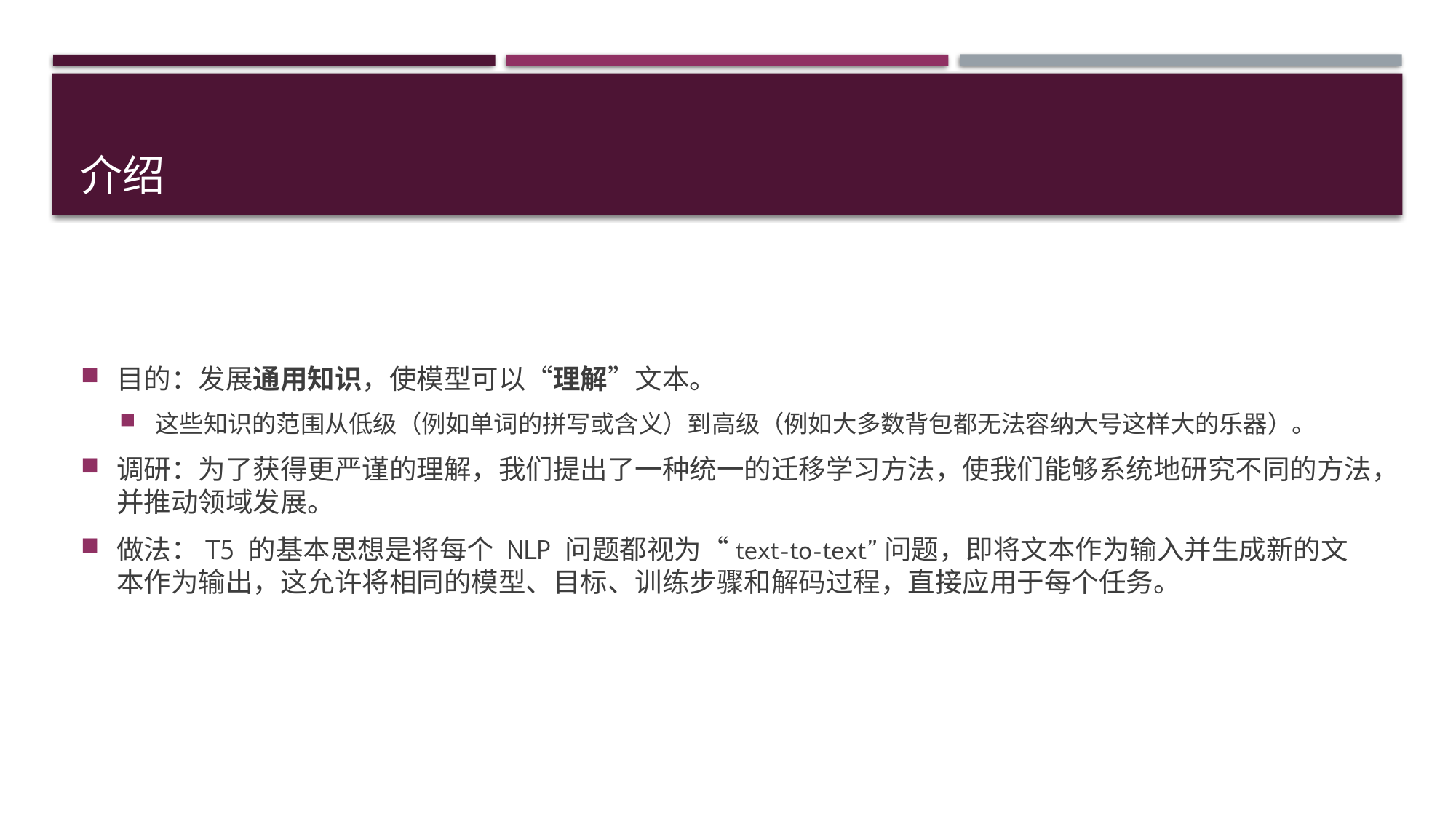

# 介绍
目的：发展通用知识，使模型可以“理解”文本。
这些知识的范围从低级（例如单词的拼写或含义）到高级（例如大多数背包都无法容纳大号这样大的乐器）。
调研：为了获得更严谨的理解，我们提出了一种统一的迁移学习方法，使我们能够系统地研究不同的方法，并推动领域发展。
做法：T5 的基本思想是将每个 NLP 问题都视为“text-to-text”问题，即将文本作为输入并生成新的文本作为输出，这允许将相同的模型、目标、训练步骤和解码过程，直接应用于每个任务。